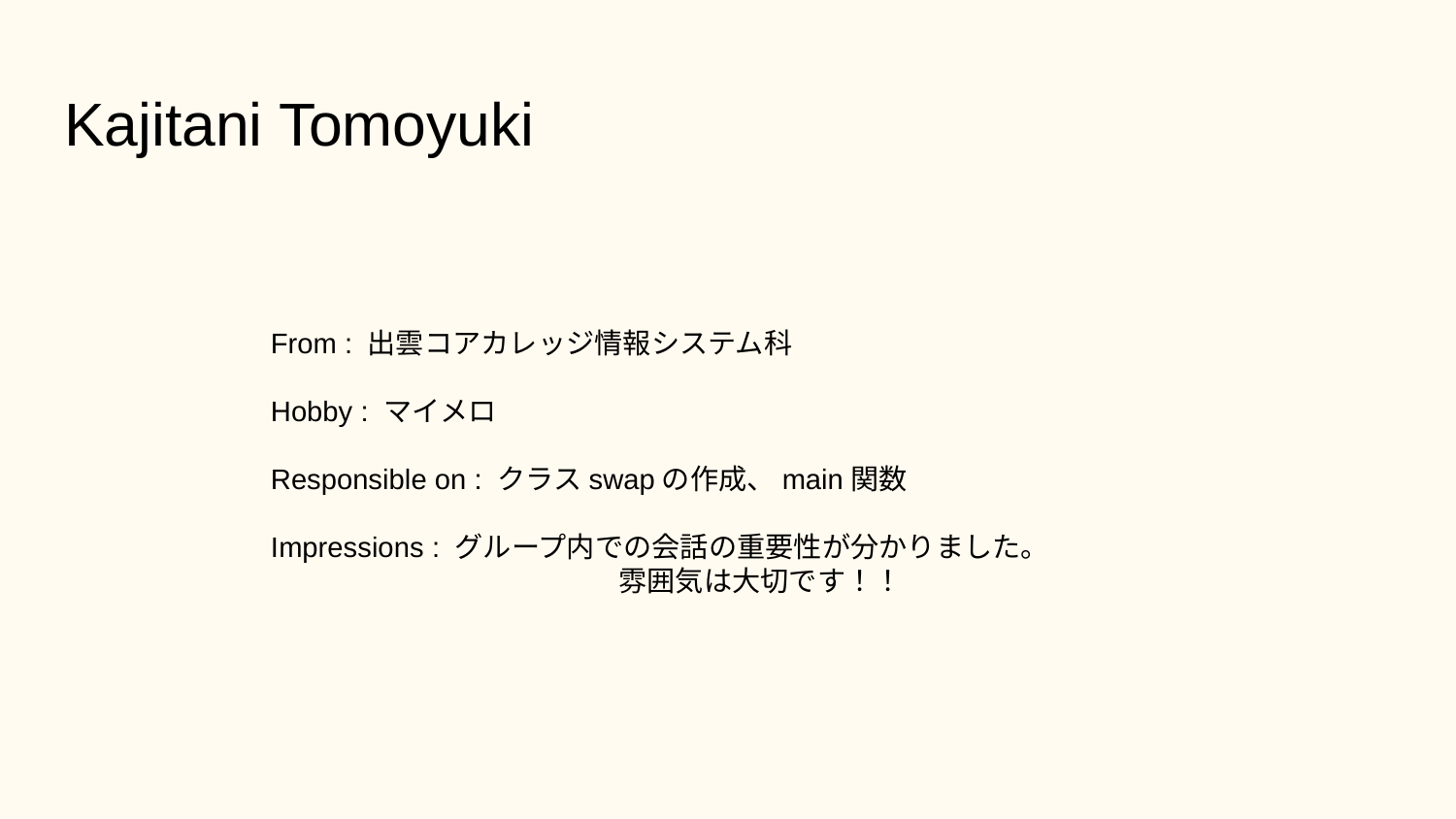

# Kajitani Tomoyuki

From : 出雲コアカレッジ情報システム科

Hobby : マイメロ

Responsible on : クラスswapの作成、main関数

Impressions : グループ内での会話の重要性が分かりました。
		　　雰囲気は大切です！！